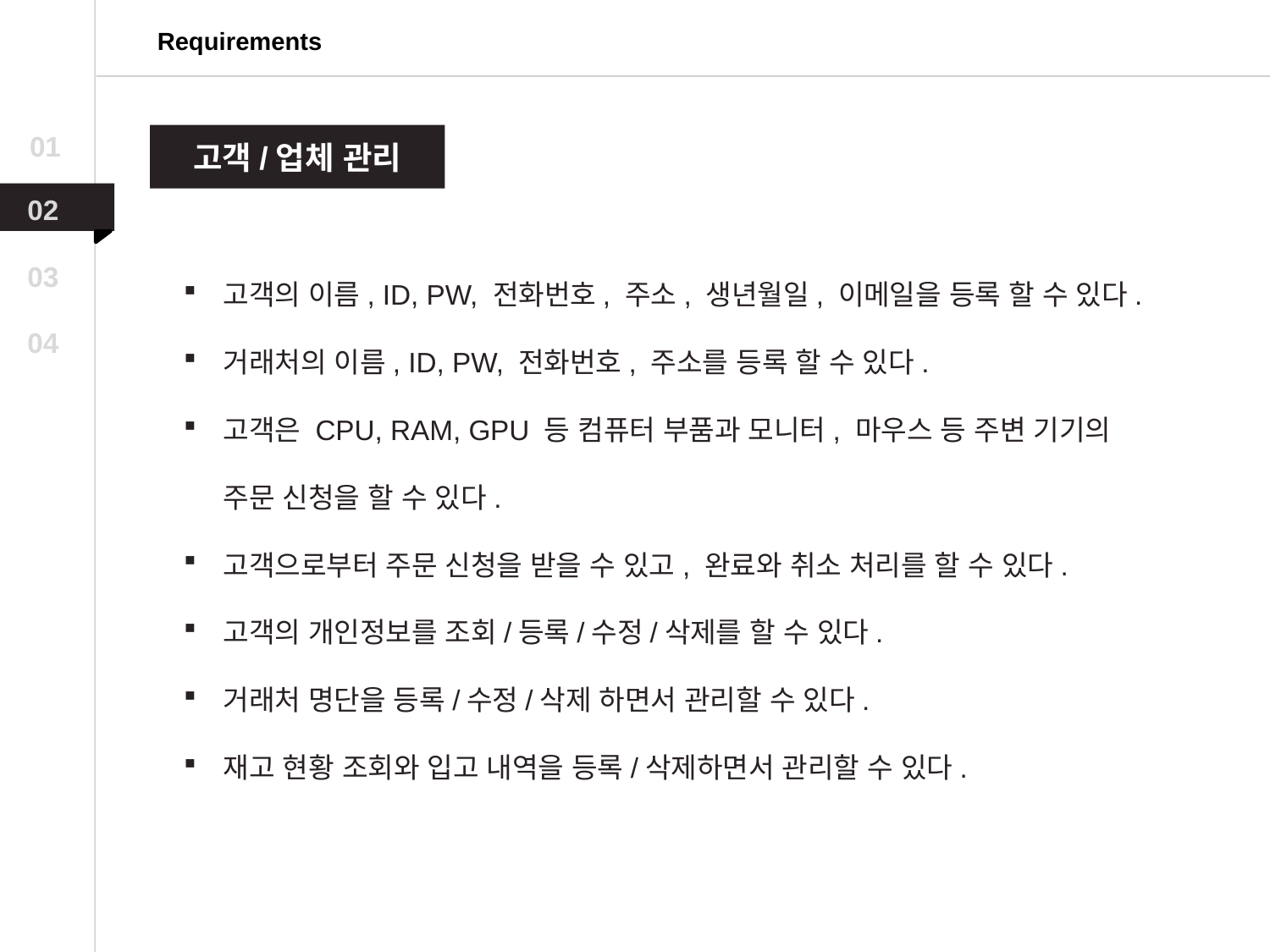

Requirements
01
고객/업체 관리

02

고객의 이름, ID, PW, 전화번호, 주소, 생년월일, 이메일을 등록 할 수 있다.
거래처의 이름, ID, PW, 전화번호, 주소를 등록 할 수 있다.
고객은 CPU, RAM, GPU 등 컴퓨터 부품과 모니터, 마우스 등 주변 기기의 주문 신청을 할 수 있다.
고객으로부터 주문 신청을 받을 수 있고, 완료와 취소 처리를 할 수 있다.
고객의 개인정보를 조회/등록/수정/삭제를 할 수 있다.
거래처 명단을 등록/수정/삭제 하면서 관리할 수 있다.
재고 현황 조회와 입고 내역을 등록/삭제하면서 관리할 수 있다.
03
04